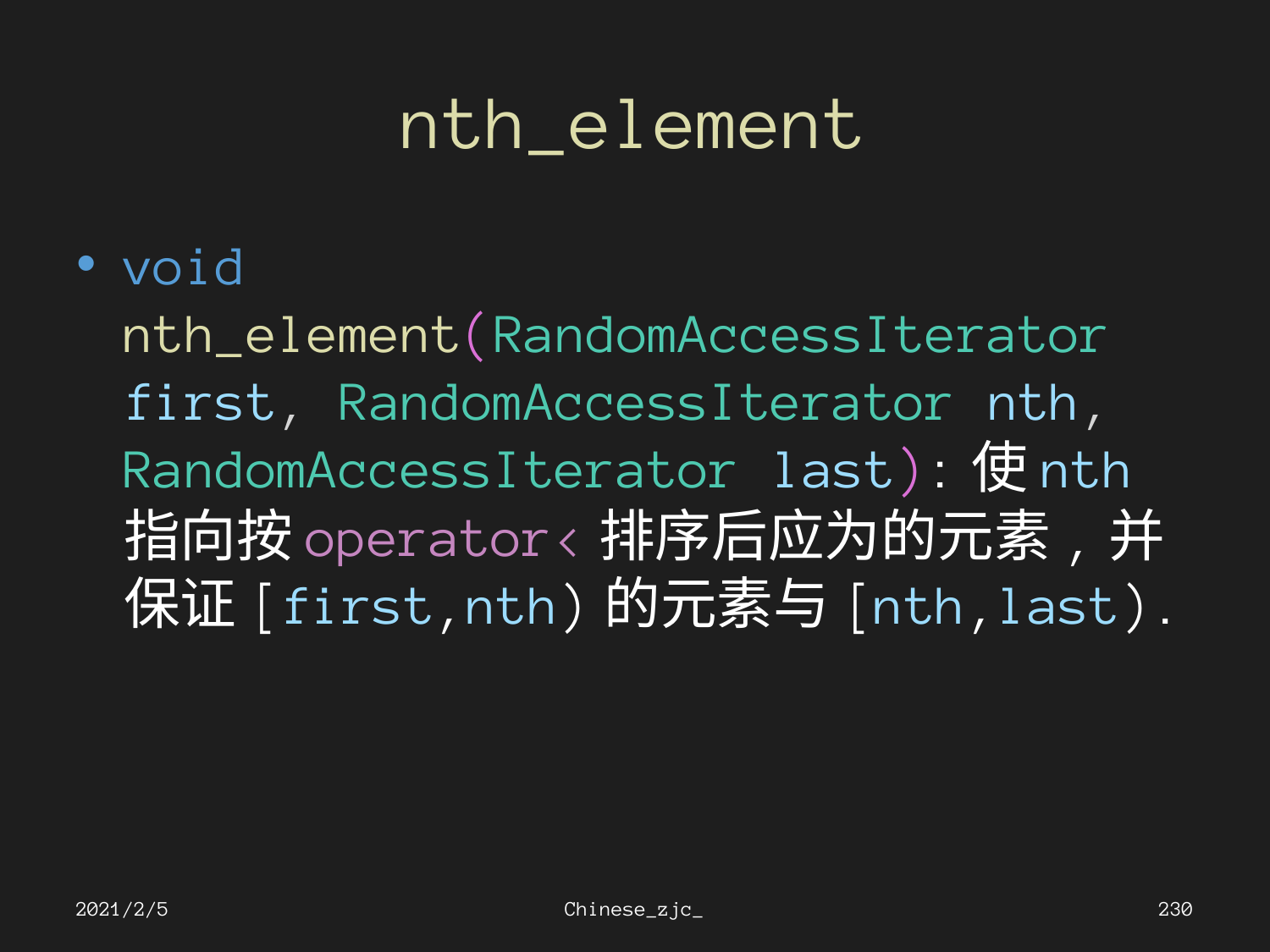

# nth_element
void nth_element(RandomAccessIterator first, RandomAccessIterator nth, RandomAccessIterator last):使nth指向按operator<排序后应为的元素,并保证[first,nth)的元素与[nth,last).
2021/2/5
Chinese_zjc_
230